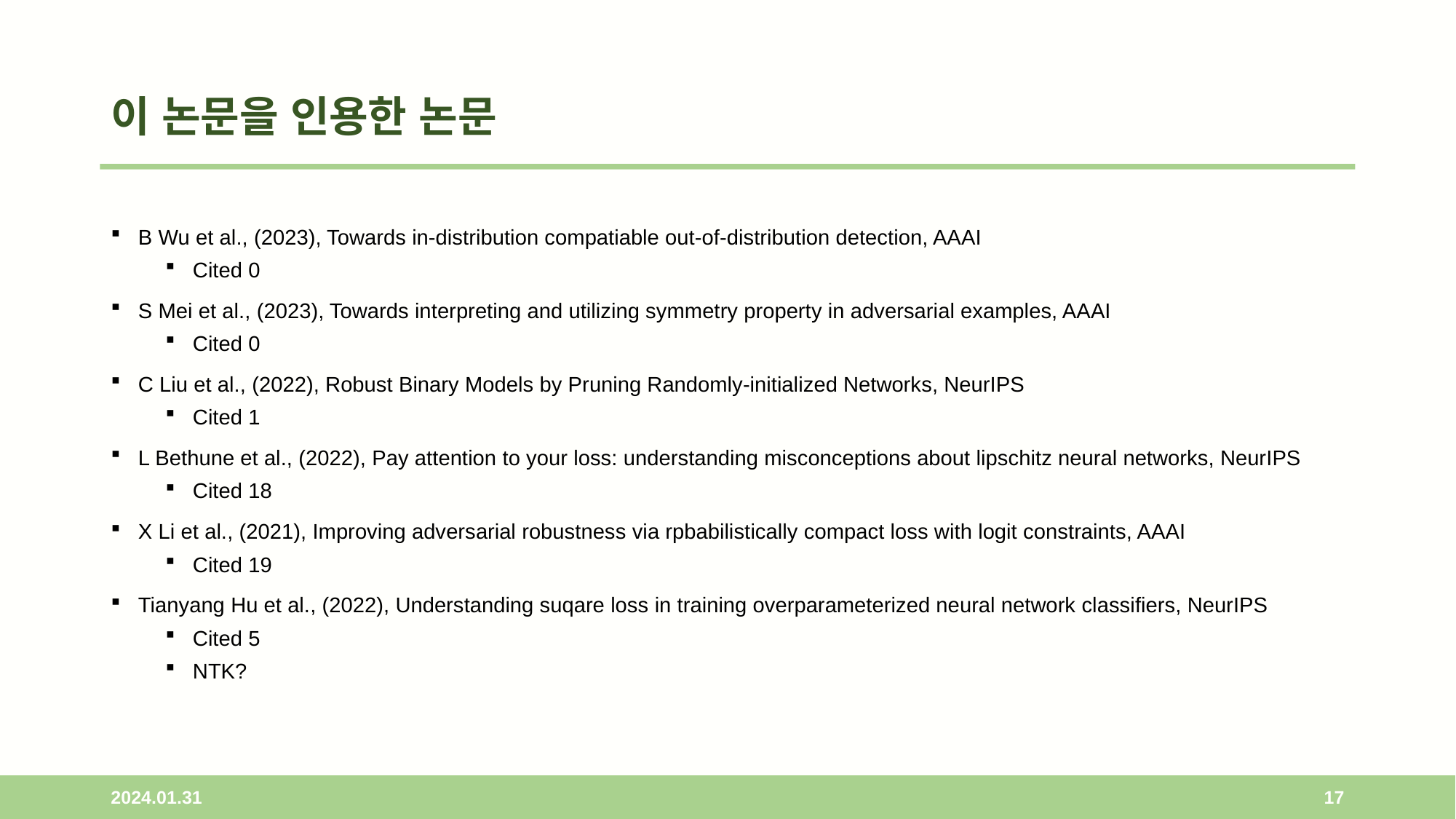

# 이 논문을 인용한 논문
B Wu et al., (2023), Towards in-distribution compatiable out-of-distribution detection, AAAI
Cited 0
S Mei et al., (2023), Towards interpreting and utilizing symmetry property in adversarial examples, AAAI
Cited 0
C Liu et al., (2022), Robust Binary Models by Pruning Randomly-initialized Networks, NeurIPS
Cited 1
L Bethune et al., (2022), Pay attention to your loss: understanding misconceptions about lipschitz neural networks, NeurIPS
Cited 18
X Li et al., (2021), Improving adversarial robustness via rpbabilistically compact loss with logit constraints, AAAI
Cited 19
Tianyang Hu et al., (2022), Understanding suqare loss in training overparameterized neural network classifiers, NeurIPS
Cited 5
NTK?
2024.01.31
17